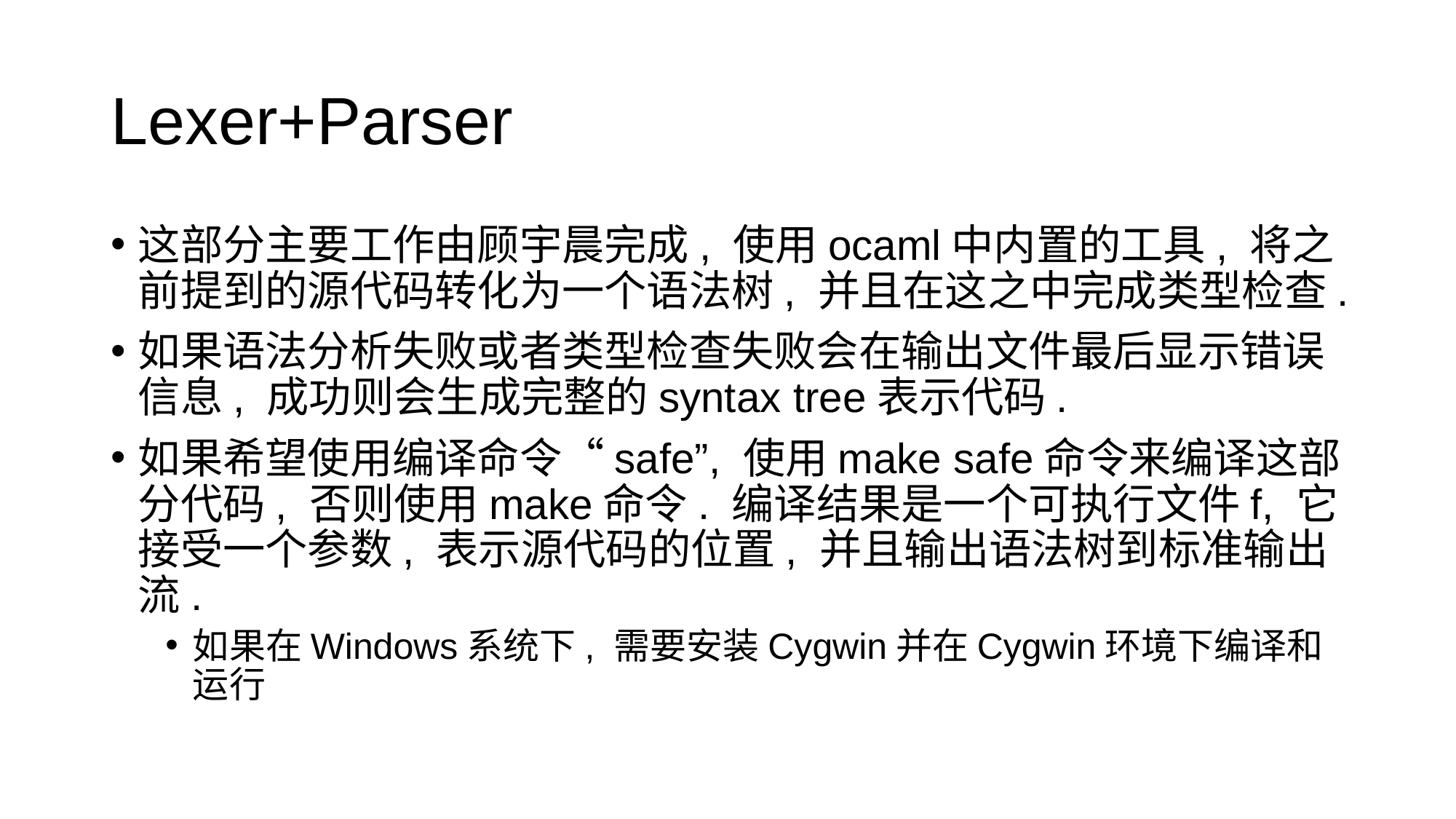

# Lexer+Parser
这部分主要工作由顾宇晨完成, 使用ocaml中内置的工具, 将之前提到的源代码转化为一个语法树, 并且在这之中完成类型检查.
如果语法分析失败或者类型检查失败会在输出文件最后显示错误信息, 成功则会生成完整的syntax tree表示代码.
如果希望使用编译命令“safe”, 使用make safe命令来编译这部分代码, 否则使用make命令. 编译结果是一个可执行文件f, 它接受一个参数, 表示源代码的位置, 并且输出语法树到标准输出流.
如果在Windows系统下, 需要安装Cygwin并在Cygwin环境下编译和运行